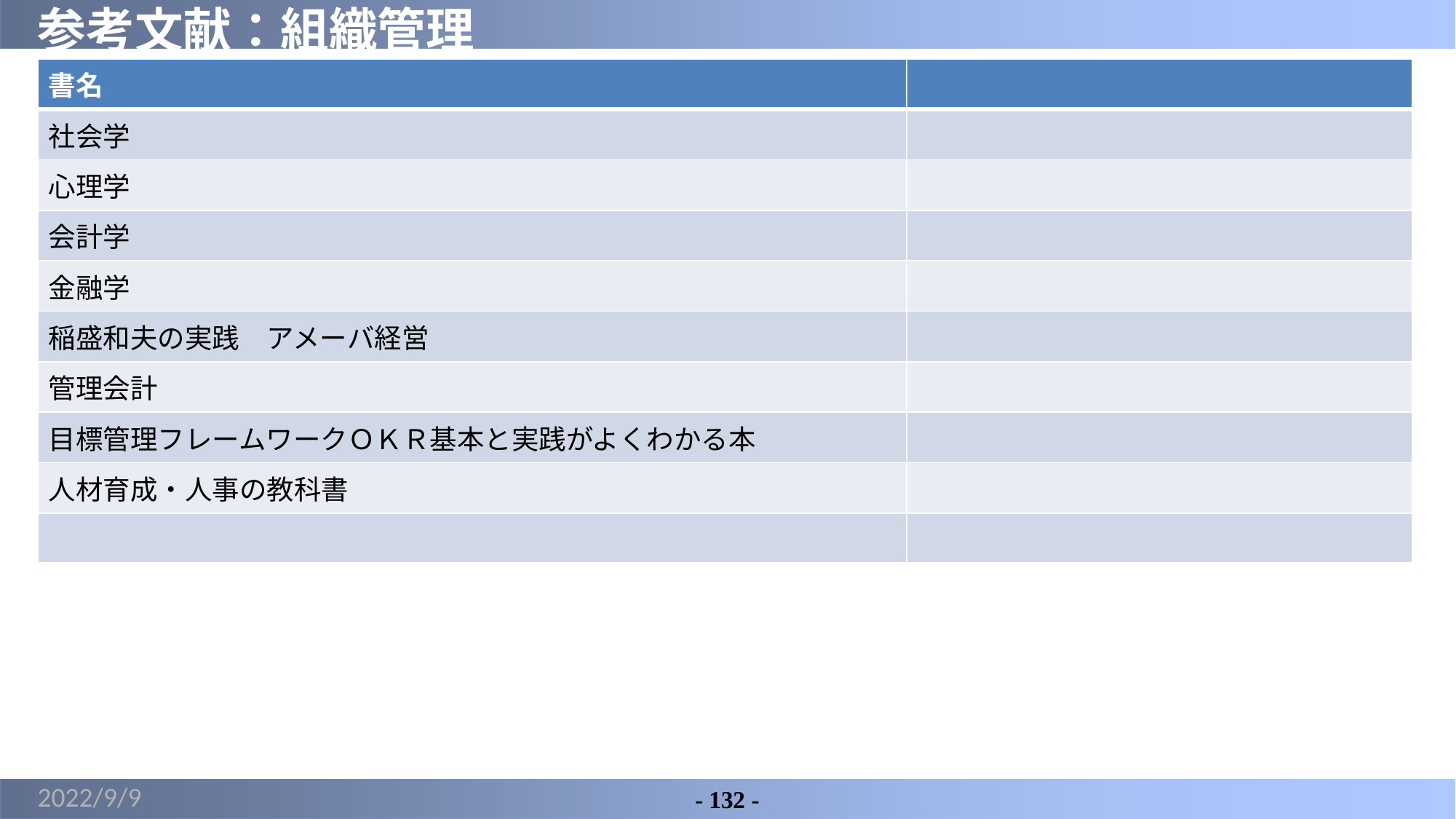

# 参考文献：組織管理
| 書名 |  |
| --- | --- |
| 社会学 |  |
| 心理学 |  |
| 会計学 |  |
| 金融学 |  |
| 稲盛和夫の実践　アメーバ経営 |  |
| 管理会計 |  |
| 目標管理フレームワークＯＫＲ基本と実践がよくわかる本 |  |
| 人材育成・人事の教科書 |  |
|  |  |
2022/9/9
- 132 -